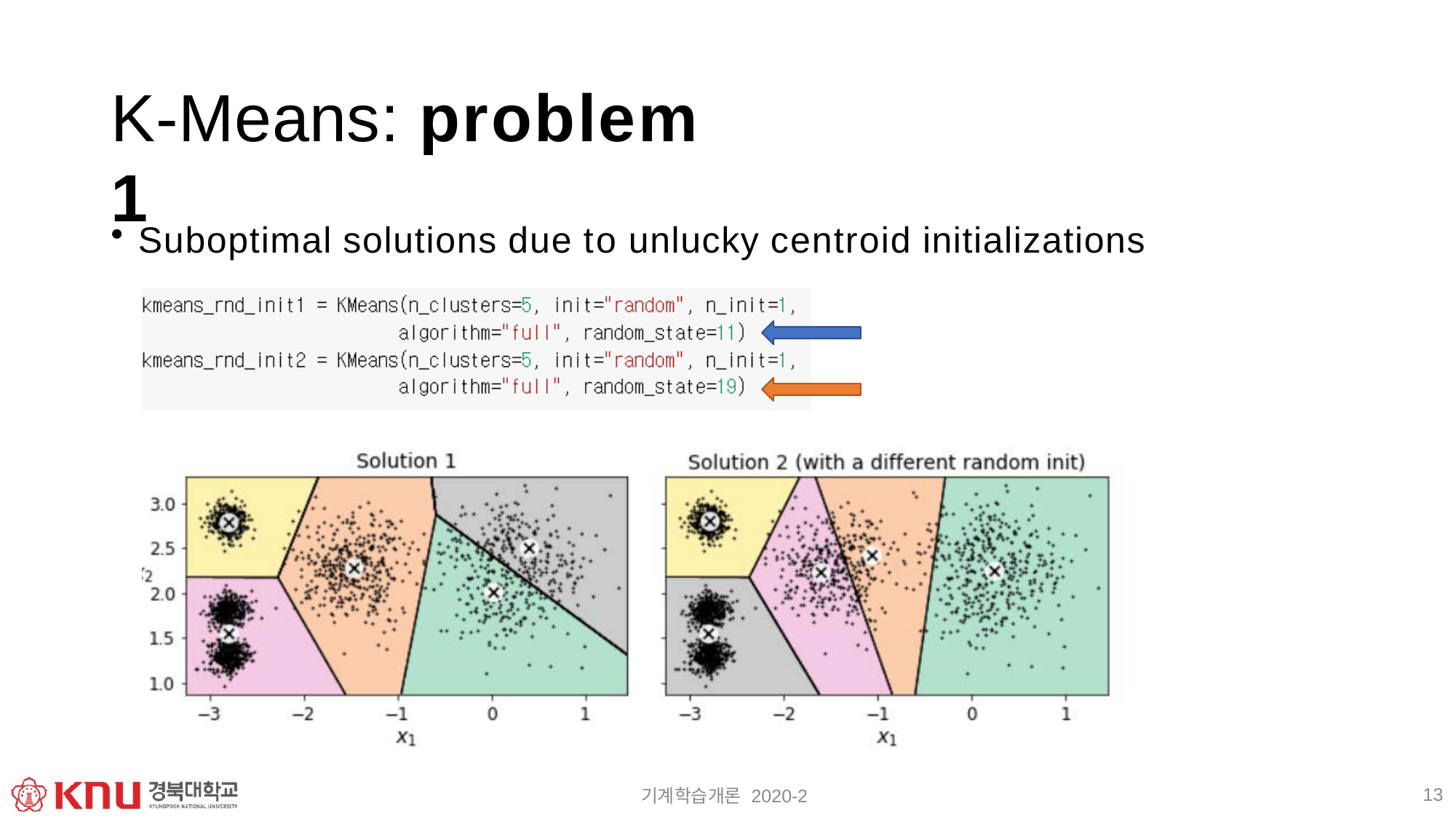

# K-Means: problem 1
Suboptimal solutions due to unlucky centroid initializations

13
기계학습개론 2020-2